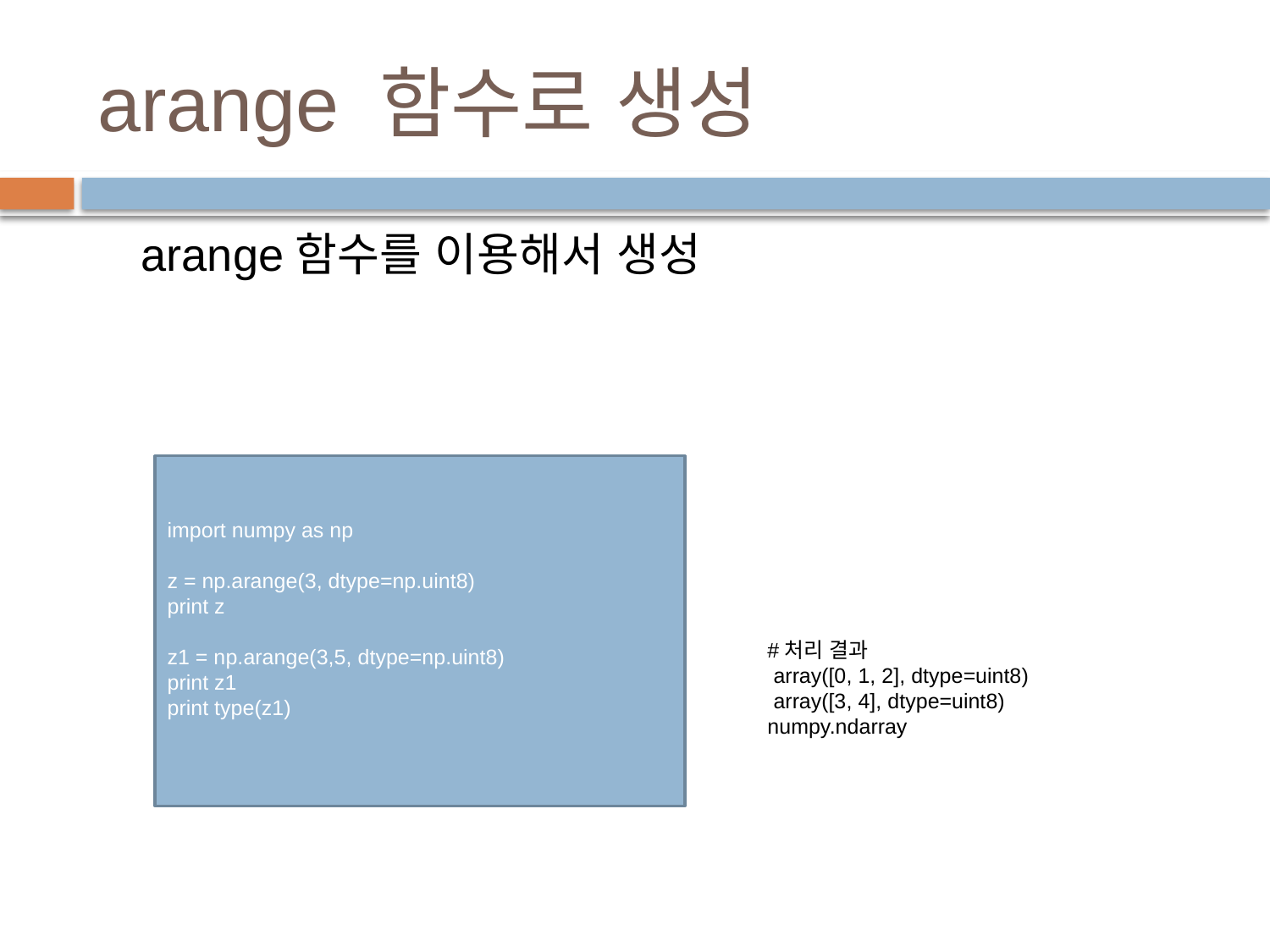

# arange 함수로 생성
arange함수를 이용해서 생성

import numpy as np

z = np.arange(3, dtype=np.uint8)
print z

z1 = np.arange(3,5, dtype=np.uint8)
print z1
print type(z1)
#처리 결과
 array([0, 1, 2], dtype=uint8)
 array([3, 4], dtype=uint8)
numpy.ndarray